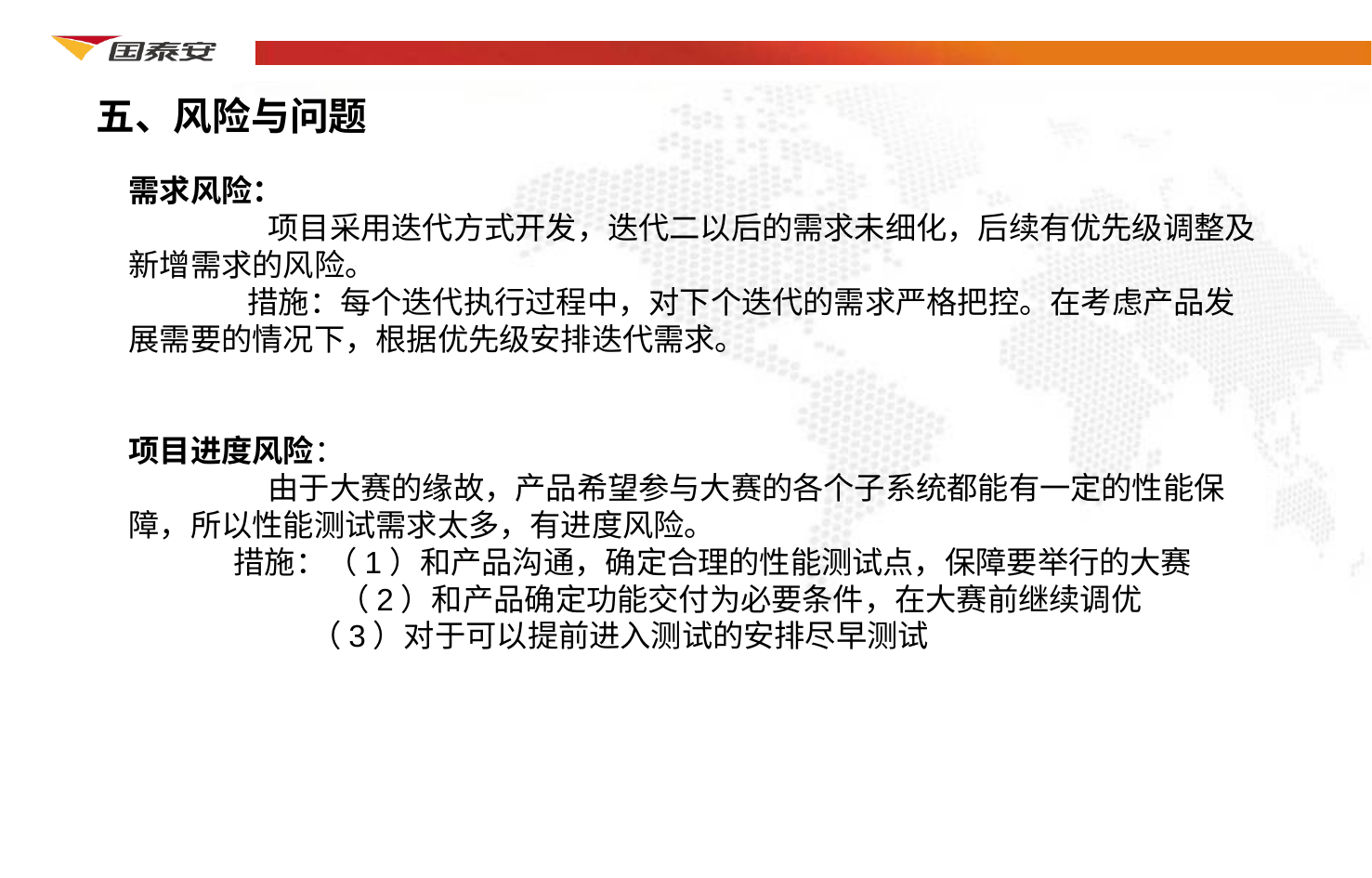

五、风险与问题
需求风险：
	项目采用迭代方式开发，迭代二以后的需求未细化，后续有优先级调整及新增需求的风险。
                措施：每个迭代执行过程中，对下个迭代的需求严格把控。在考虑产品发展需要的情况下，根据优先级安排迭代需求。

项目进度风险：
	由于大赛的缘故，产品希望参与大赛的各个子系统都能有一定的性能保障，所以性能测试需求太多，有进度风险。
              措施：（1）和产品沟通，确定合理的性能测试点，保障要举行的大赛
	         （2）和产品确定功能交付为必要条件，在大赛前继续调优
                         （3）对于可以提前进入测试的安排尽早测试